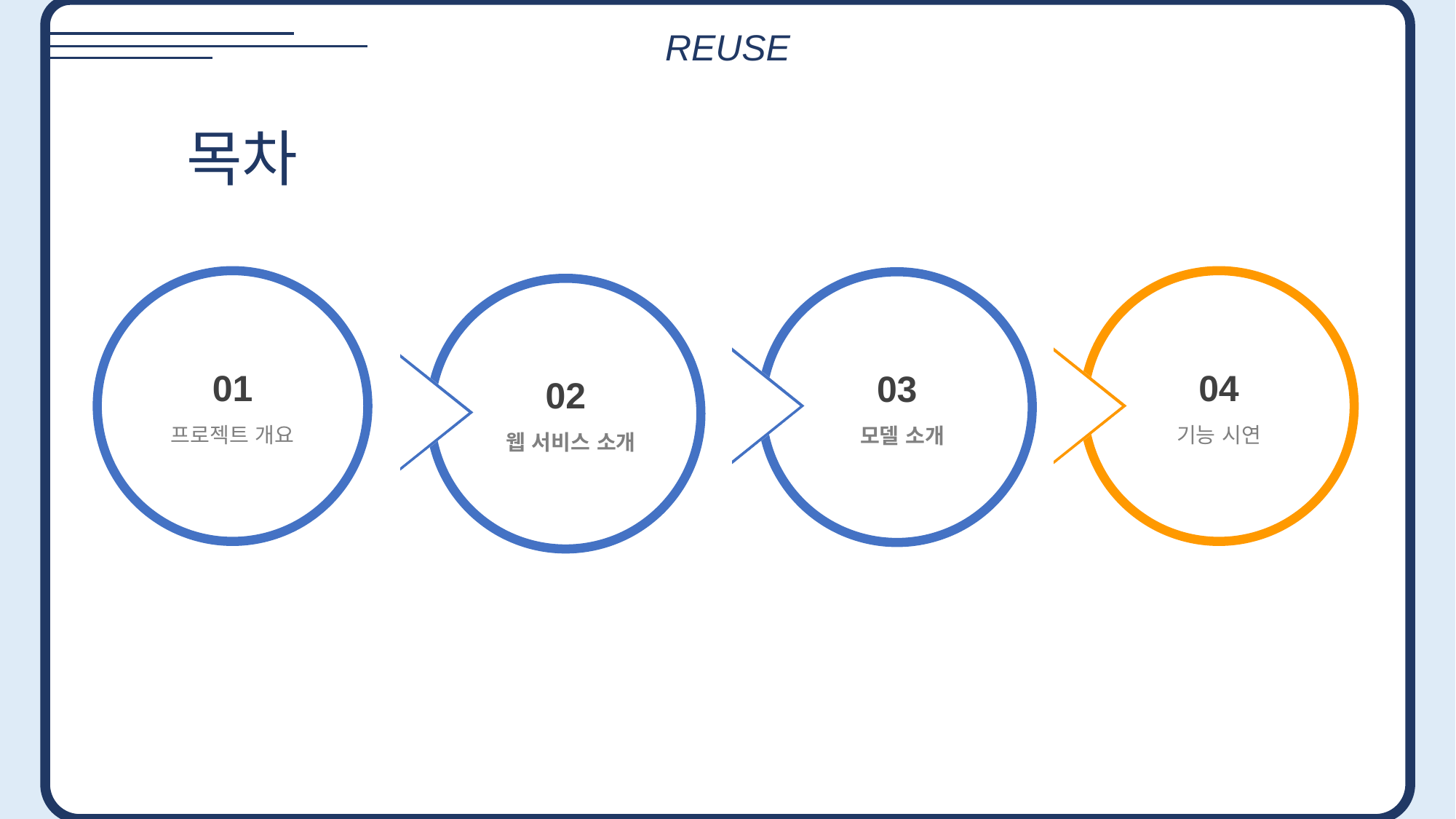

REUSE
목차
01
프로젝트 개요
04
기능 시연
03
 모델 소개
02
 웹 서비스 소개